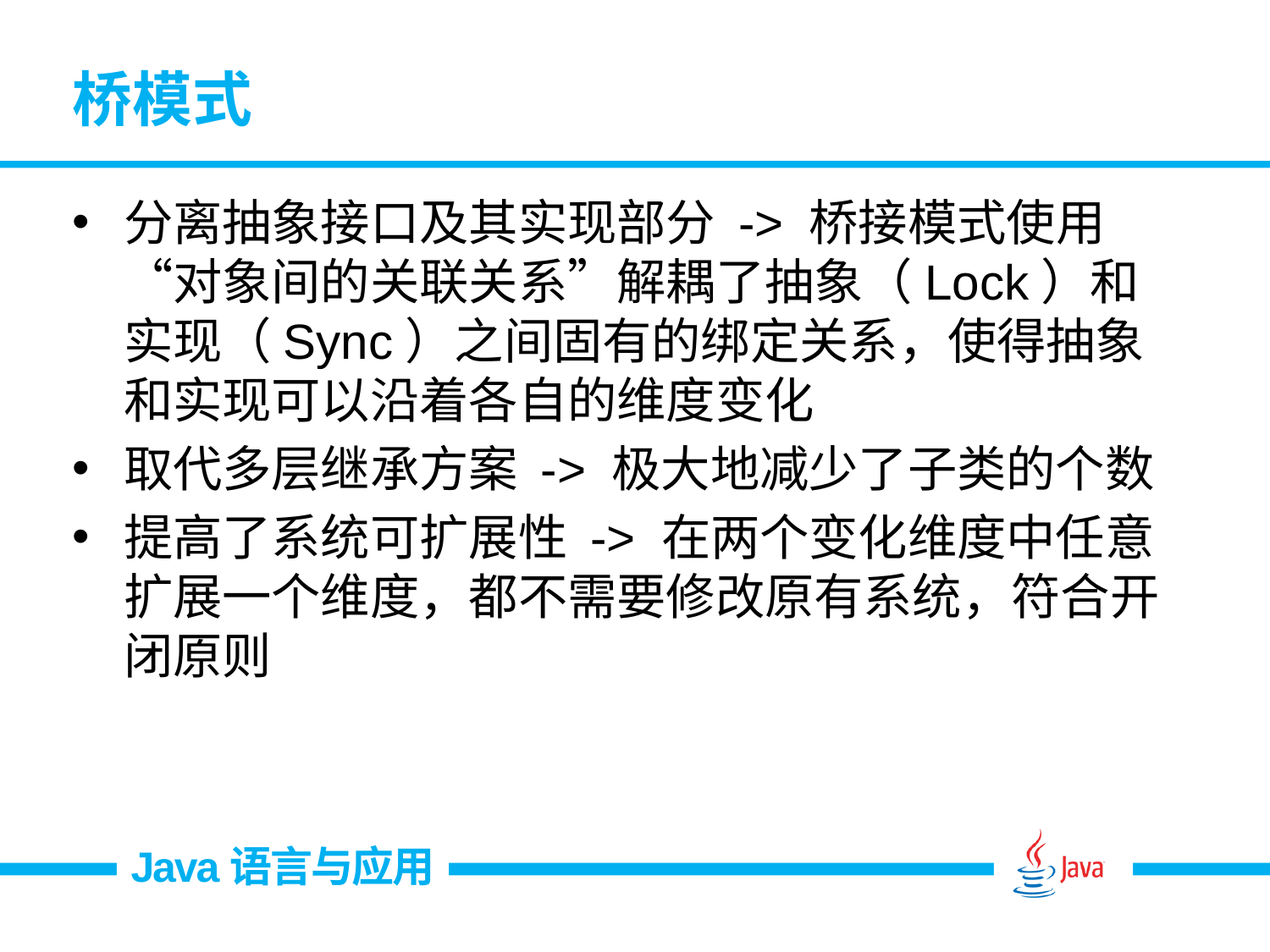

# 桥模式
分离抽象接口及其实现部分 -> 桥接模式使用“对象间的关联关系”解耦了抽象（Lock）和实现（Sync）之间固有的绑定关系，使得抽象和实现可以沿着各自的维度变化
取代多层继承方案 -> 极大地减少了子类的个数
提高了系统可扩展性 -> 在两个变化维度中任意扩展一个维度，都不需要修改原有系统，符合开闭原则